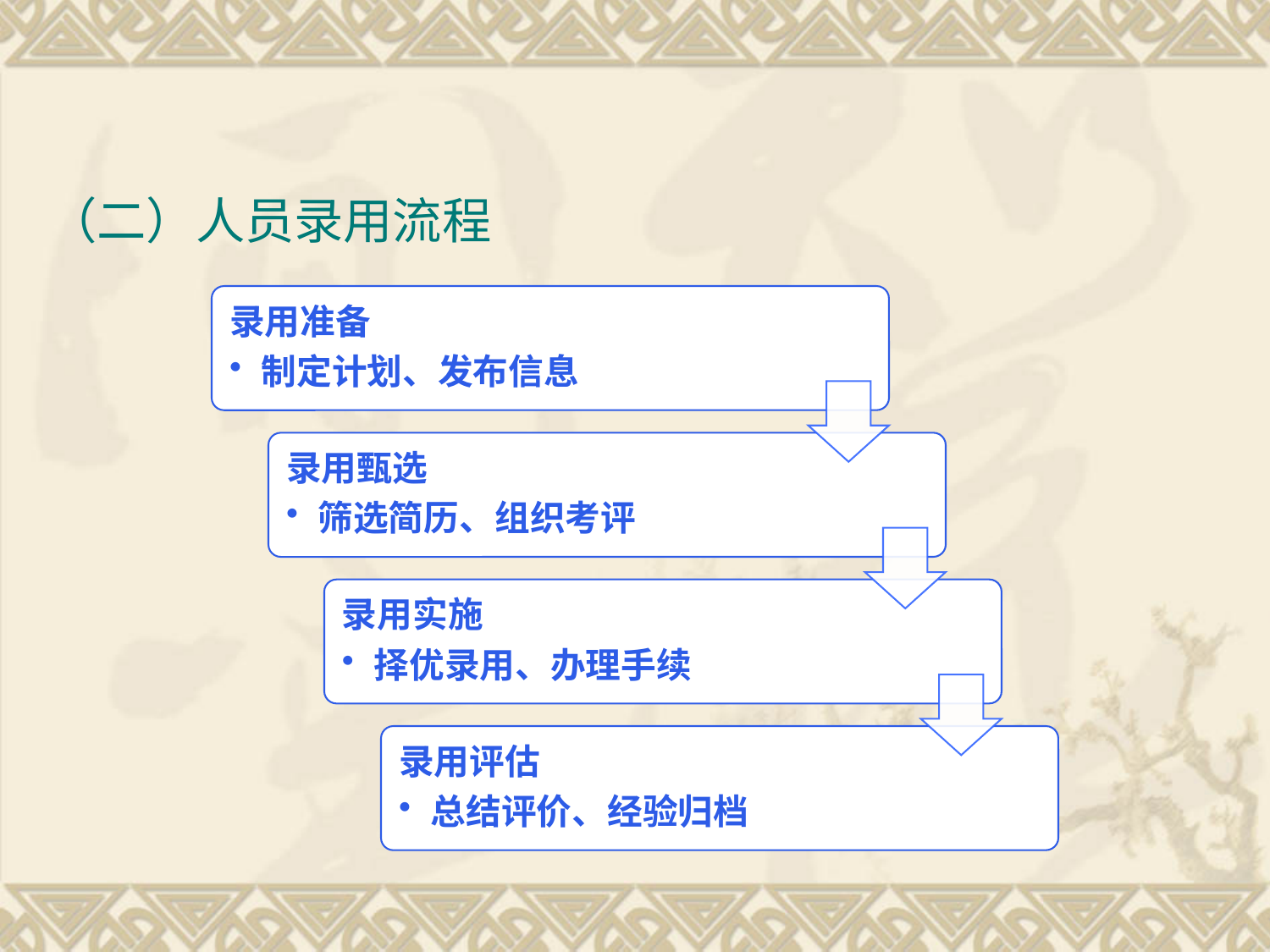

（二）人员录用流程
录用准备
制定计划、发布信息
录用甄选
筛选简历、组织考评
录用实施
择优录用、办理手续
录用评估
总结评价、经验归档